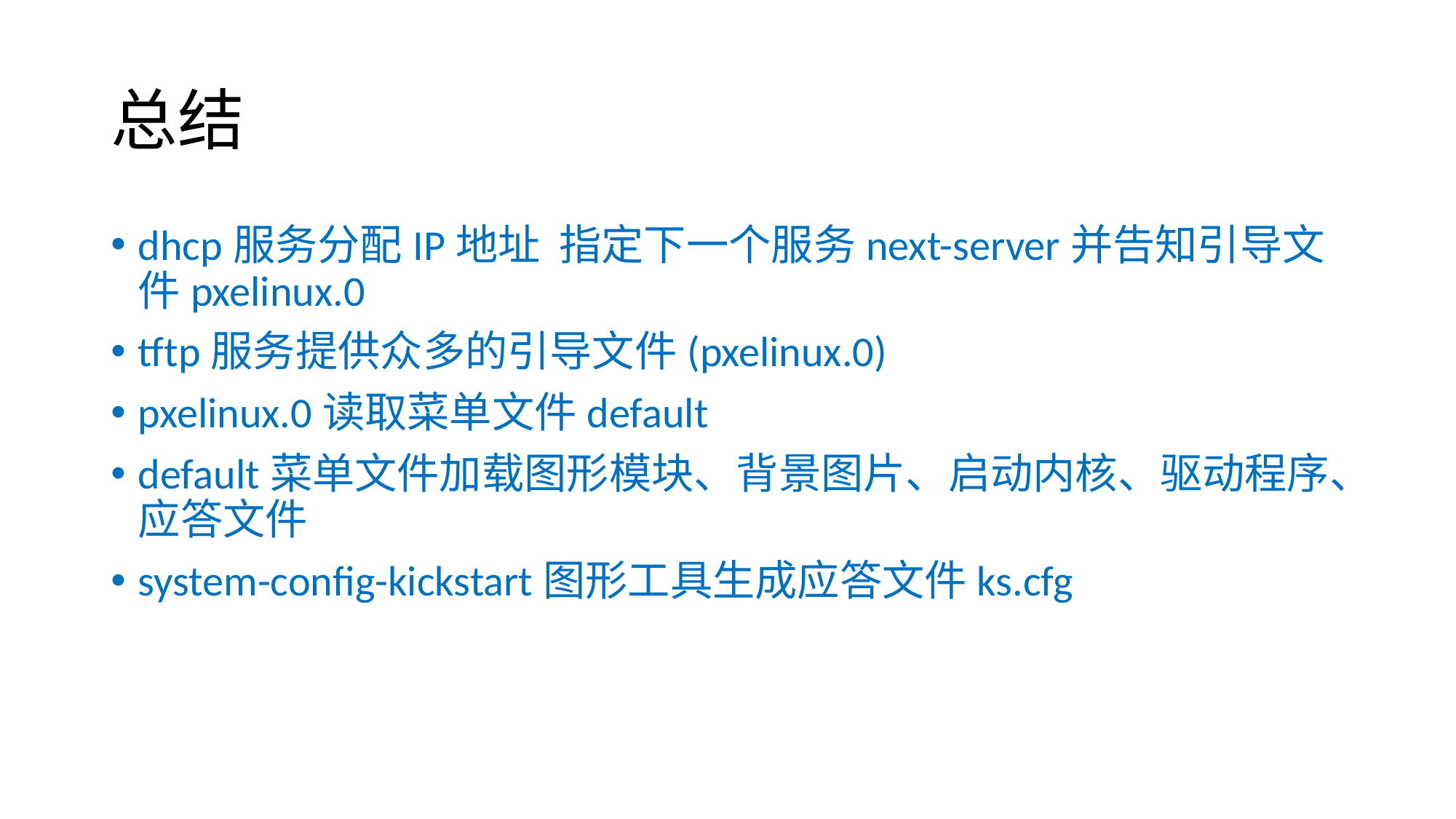

# 总结
dhcp服务分配IP地址  指定下一个服务next-server并告知引导文件pxelinux.0
tftp服务提供众多的引导文件(pxelinux.0)
pxelinux.0读取菜单文件default
default菜单文件加载图形模块、背景图片、启动内核、驱动程序、应答文件
system-config-kickstart图形工具生成应答文件ks.cfg